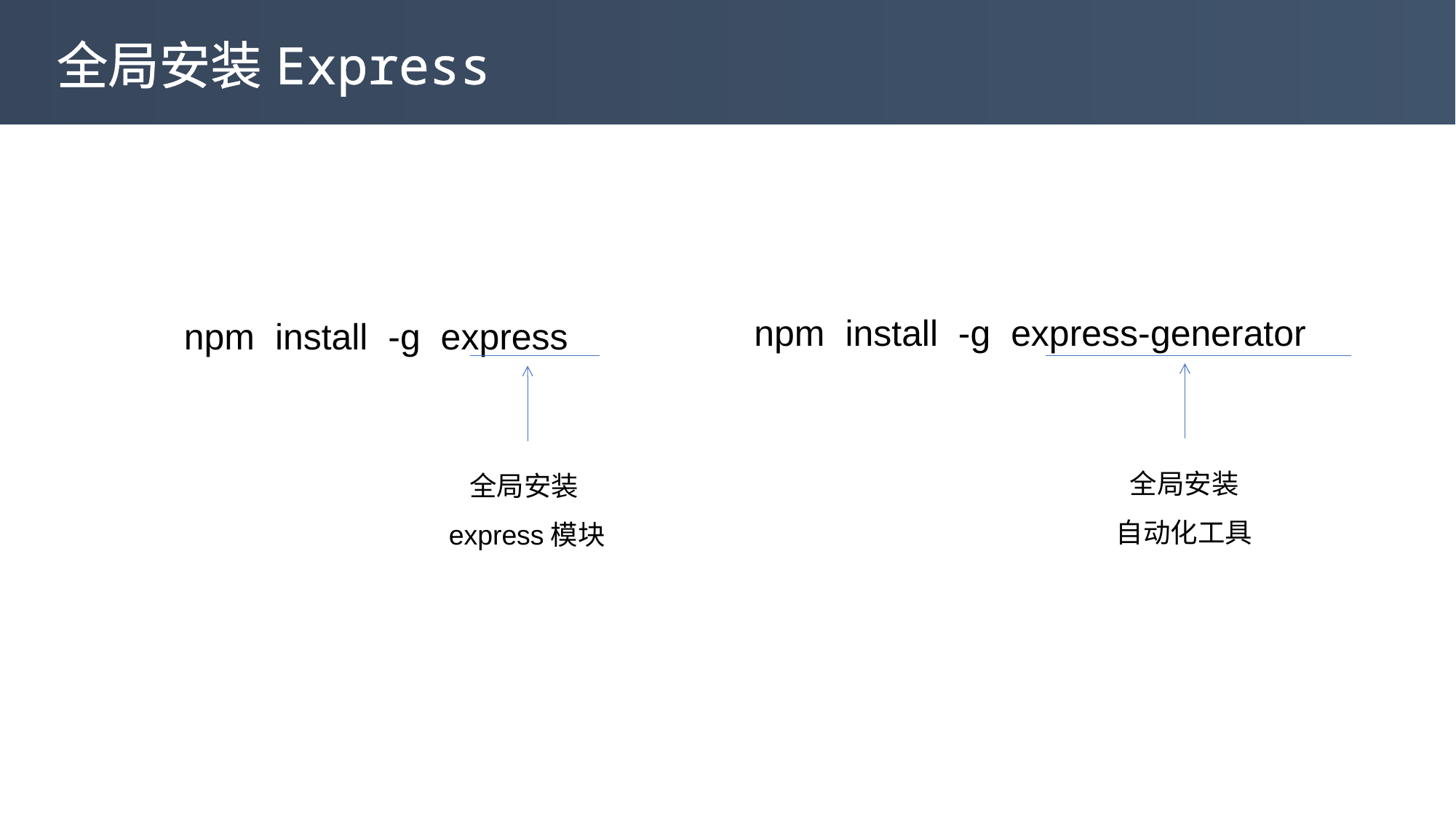

全局安装Express
npm  install  -g  express-generator
npm  install  -g  express
全局安装
自动化工具
全局安装express模块